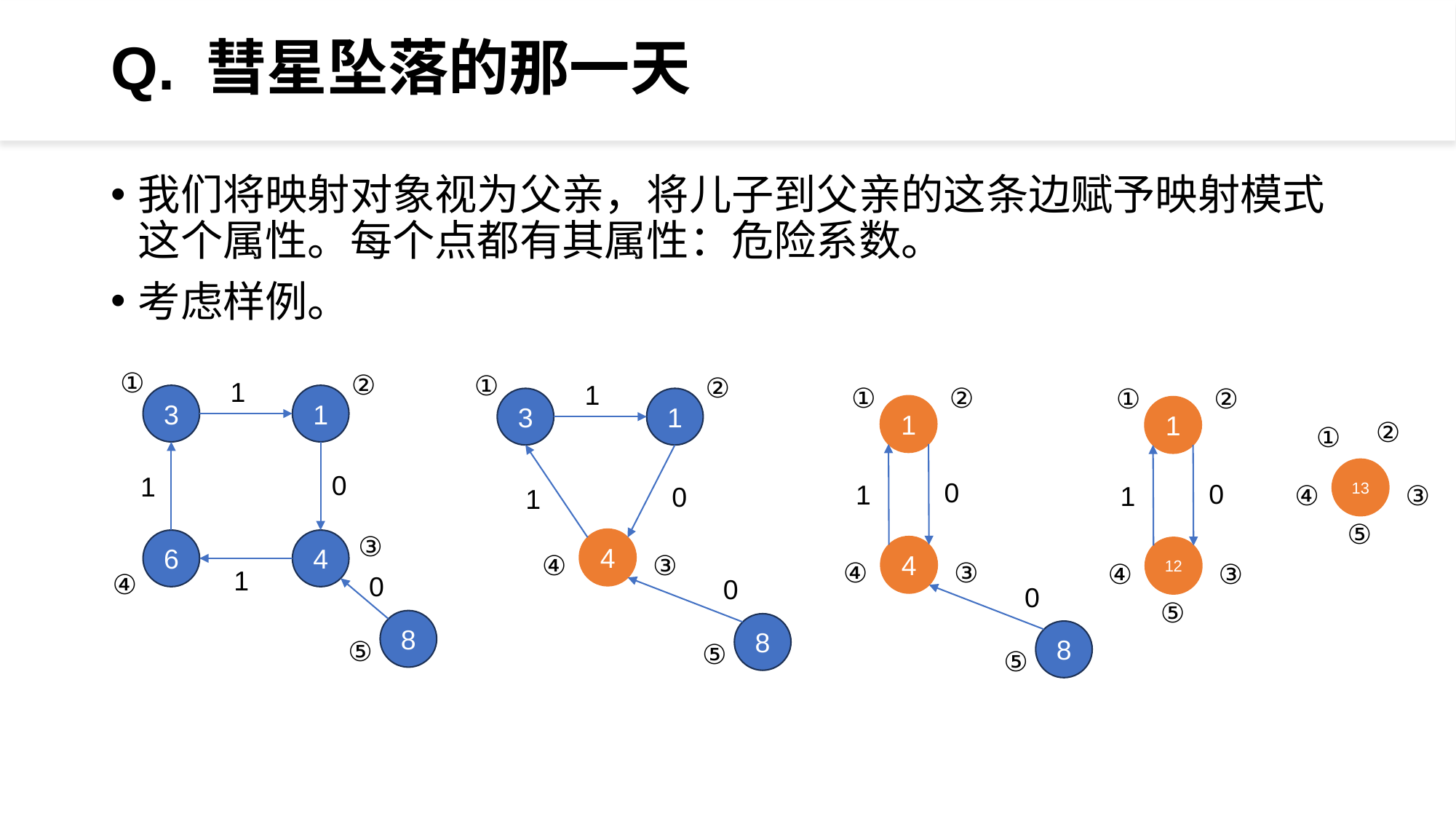

# Q. 彗星坠落的那一天
我们将映射对象视为父亲，将儿子到父亲的这条边赋予映射模式这个属性。每个点都有其属性：危险系数。
考虑样例。
①
②
1
3
1
0
1
③
6
4
1
④
0
8
⑤
①
②
1
3
1
0
1
4
④
③
0
8
⑤
①
②
1
0
1
4
④
③
0
8
⑤
①
②
1
0
1
12
④
③
⑤
②
①
13
④
③
⑤